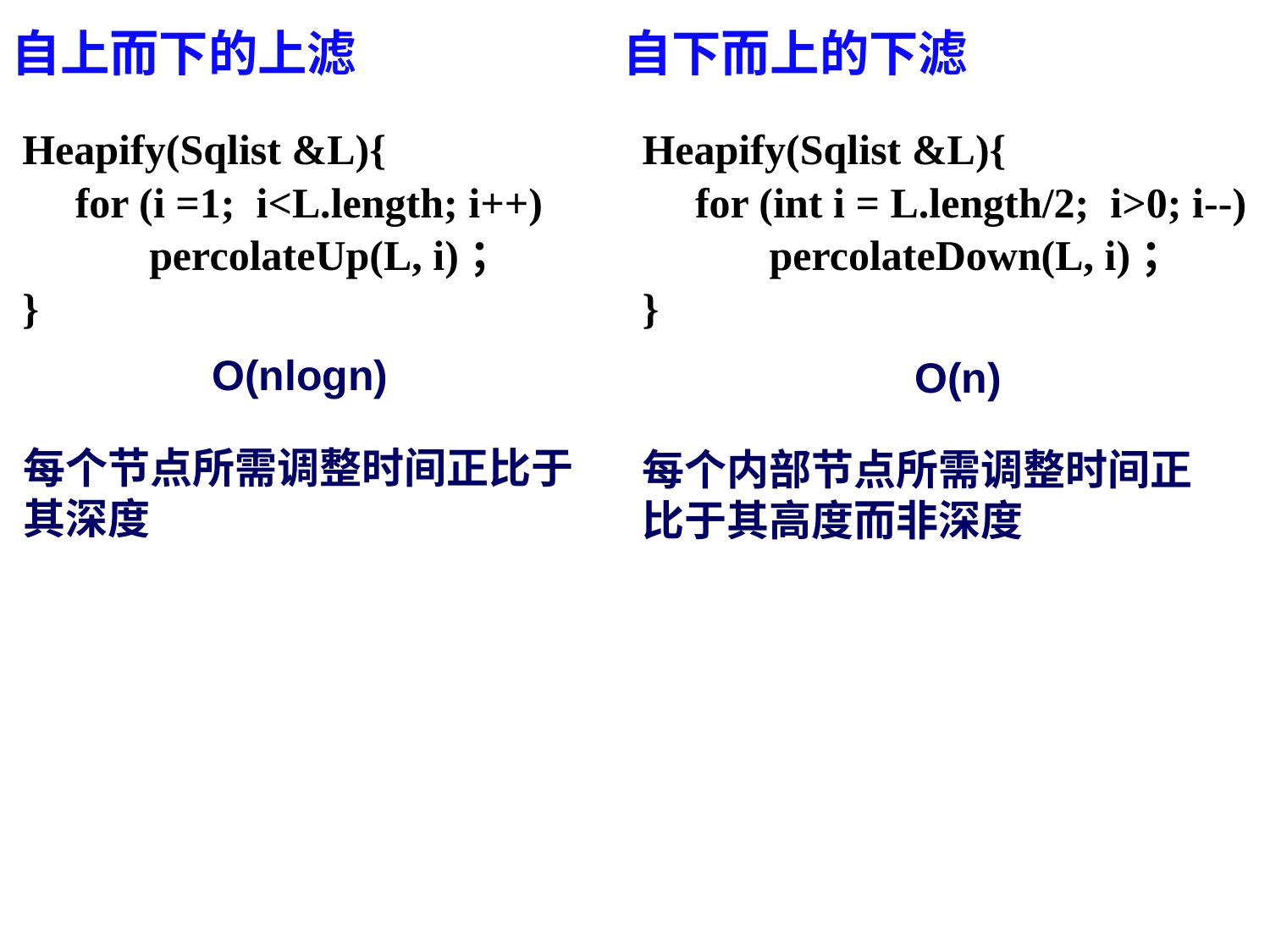

自上而下的上滤
自下而上的下滤
Heapify(Sqlist &L){
     for (i =1;  i<L.length; i++)
            percolateUp(L, i)；
}
Heapify(Sqlist &L){
     for (int i = L.length/2;  i>0; i--)
            percolateDown(L, i)；
}
O(nlogn)
O(n)
每个节点所需调整时间正比于其深度
每个内部节点所需调整时间正比于其高度而非深度